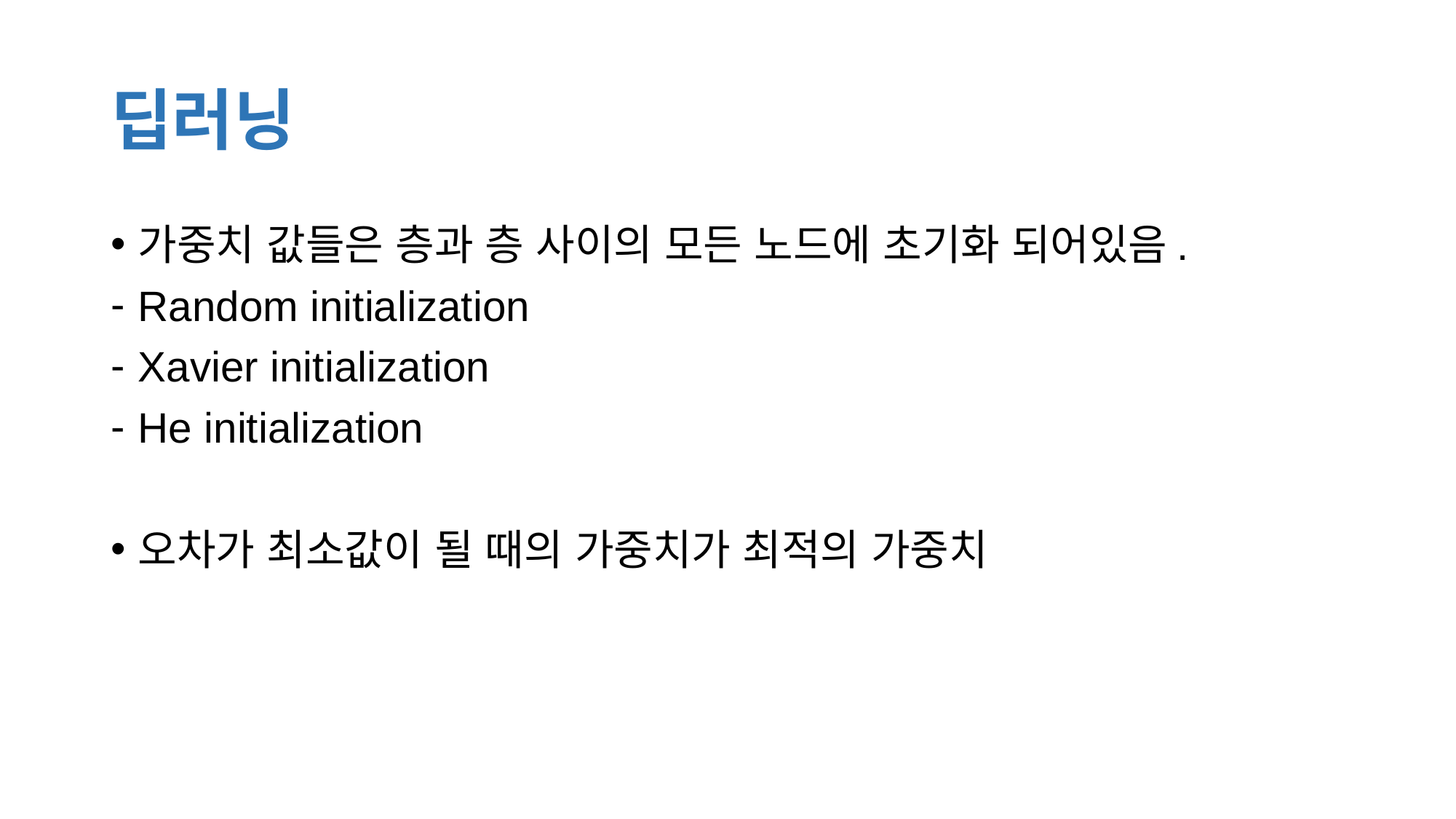

# 딥러닝
가중치 값들은 층과 층 사이의 모든 노드에 초기화 되어있음.
Random initialization
Xavier initialization
He initialization

오차가 최소값이 될 때의 가중치가 최적의 가중치